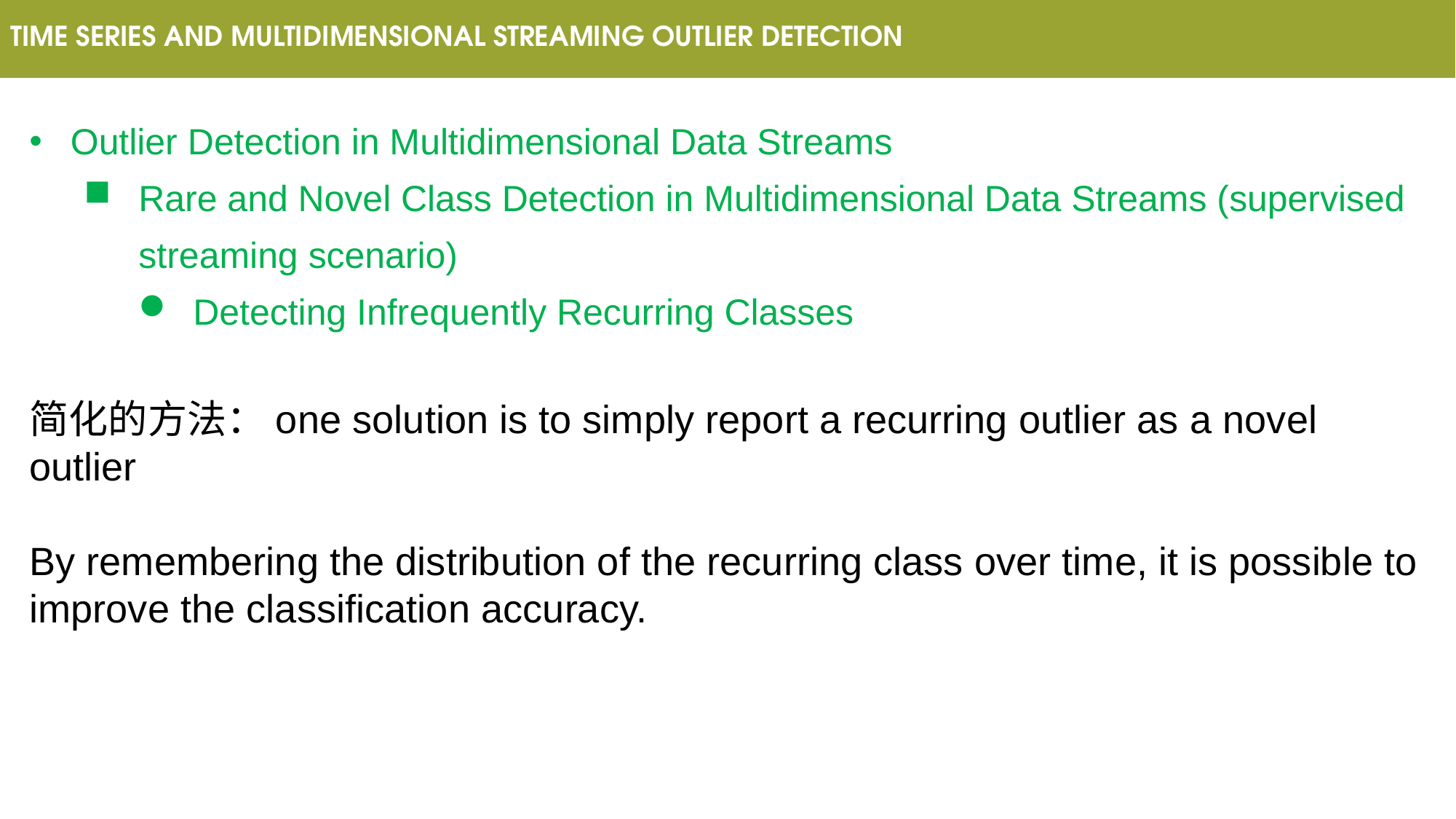

TIME SERIES AND MULTIDIMENSIONAL STREAMING OUTLIER DETECTION

Outlier Detection in Multidimensional Data Streams
Rare and Novel Class Detection in Multidimensional Data Streams (supervised streaming scenario)
Detecting Infrequently Recurring Classes

简化的方法：one solution is to simply report a recurring outlier as a novel outlier

By remembering the distribution of the recurring class over time, it is possible to improve the classification accuracy.